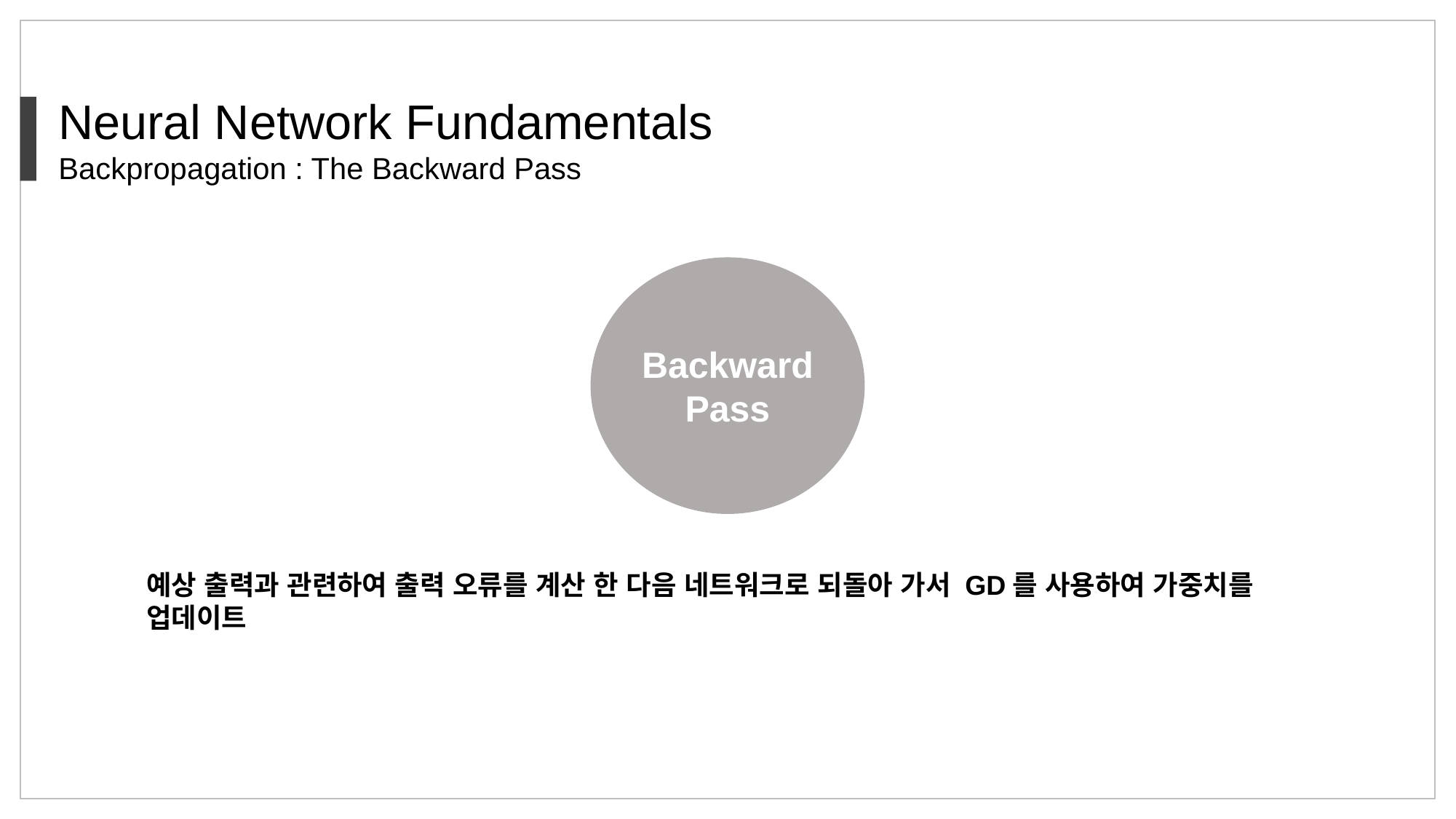

Neural Network Fundamentals
Backpropagation : The Backward Pass

Backward Pass
예상 출력과 관련하여 출력 오류를 계산 한 다음 네트워크로 되돌아 가서 GD를 사용하여 가중치를 업데이트